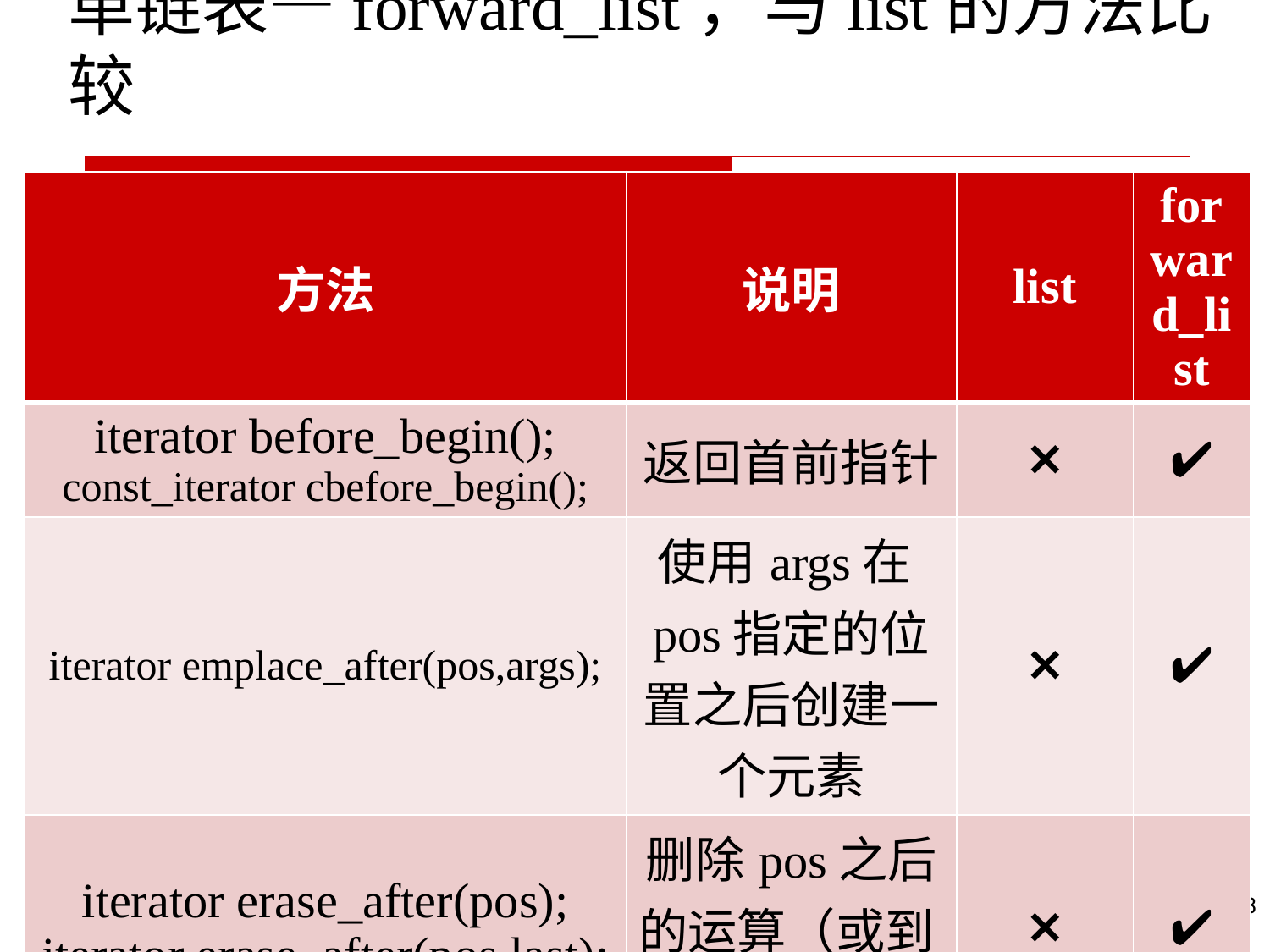

# 单链表—forward_list，与list的方法比较
| 方法 | 说明 | list | forward\_list |
| --- | --- | --- | --- |
| iterator before\_begin(); const\_iterator cbefore\_begin(); | 返回首前指针 | ❌ | ✔ |
| iterator emplace\_after(pos,args); | 使用args在pos指定的位置之后创建一个元素 | ❌ | ✔ |
| iterator erase\_after(pos); iterator erase\_after(pos,last); | 删除pos之后的运算（或到last之间的） | ❌ | ✔ |

18